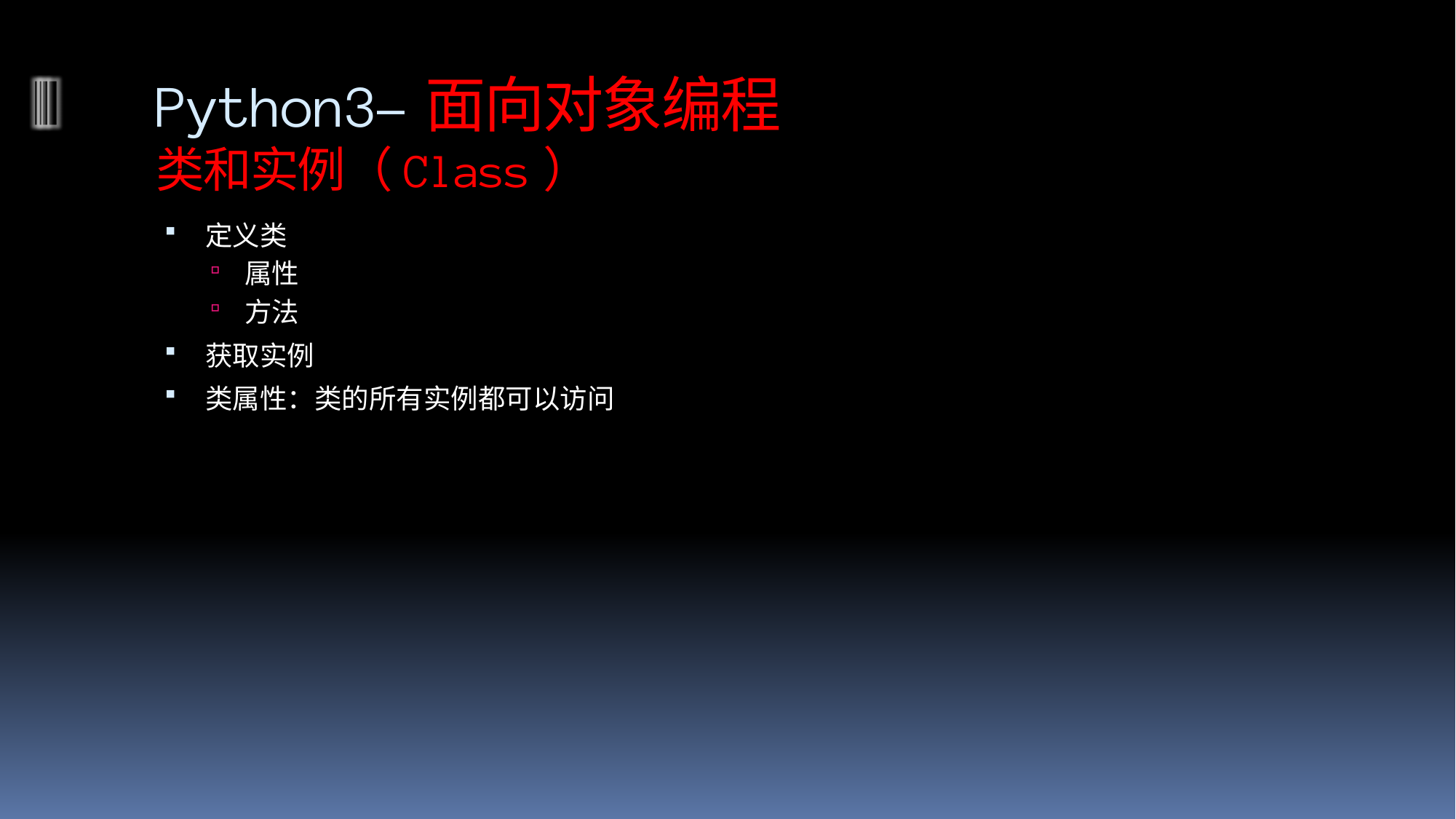

# Python3-面向对象编程 类和实例（Class）
定义类
属性
方法
获取实例
类属性：类的所有实例都可以访问